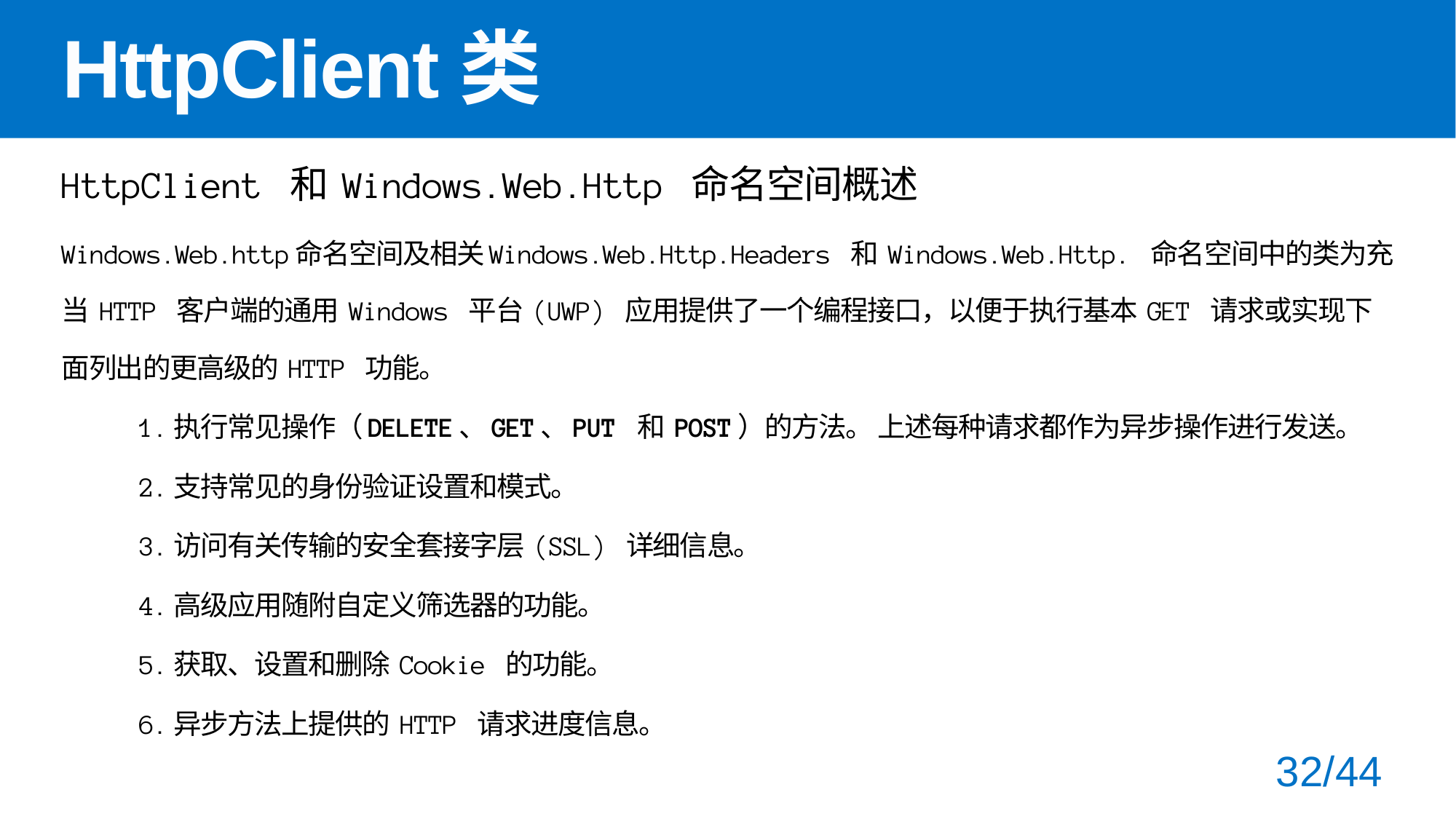

# HttpClient类
HttpClient 和 Windows.Web.Http 命名空间概述
Windows.Web.http命名空间及相关Windows.Web.Http.Headers 和 Windows.Web.Http. 命名空间中的类为充当 HTTP 客户端的通用 Windows 平台 (UWP) 应用提供了一个编程接口，以便于执行基本 GET 请求或实现下面列出的更高级的 HTTP 功能。
	1.执行常见操作（DELETE、GET、PUT 和 POST）的方法。 上述每种请求都作为异步操作进行发送。
	2.支持常见的身份验证设置和模式。
	3.访问有关传输的安全套接字层 (SSL) 详细信息。
	4.高级应用随附自定义筛选器的功能。
	5.获取、设置和删除 Cookie 的功能。
	6.异步方法上提供的 HTTP 请求进度信息。

32